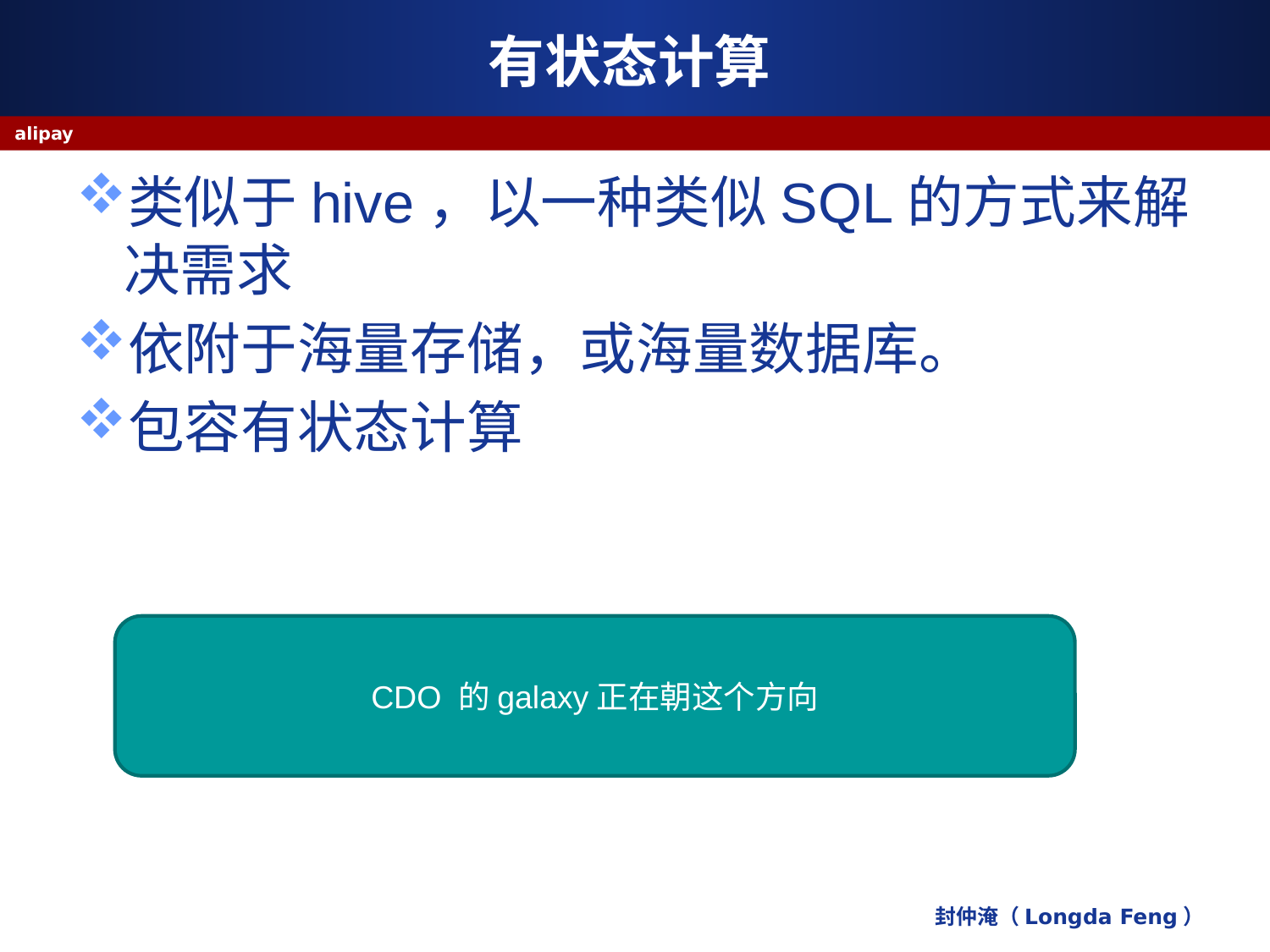

# 有状态计算
alipay
类似于hive，以一种类似SQL的方式来解决需求
依附于海量存储，或海量数据库。
包容有状态计算
CDO 的galaxy正在朝这个方向
封仲淹（Longda Feng）